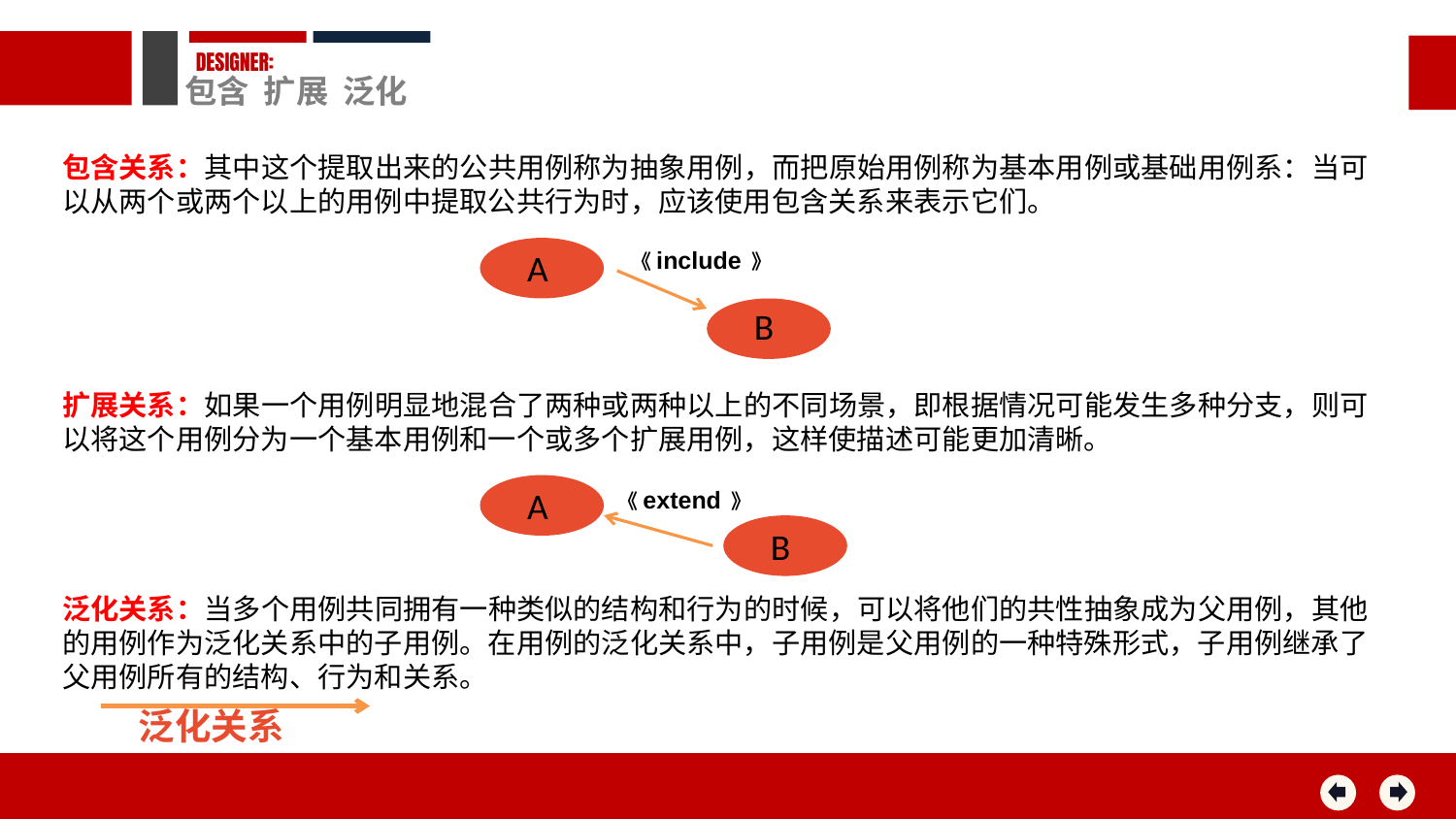

DESIGNER:
包含  扩展  泛化
包含关系：其中这个提取出来的公共用例称为抽象用例，而把原始用例称为基本用例或基础用例系：当可以从两个或两个以上的用例中提取公共行为时，应该使用包含关系来表示它们。

扩展关系：如果一个用例明显地混合了两种或两种以上的不同场景，即根据情况可能发生多种分支，则可以将这个用例分为一个基本用例和一个或多个扩展用例，这样使描述可能更加清晰。

泛化关系：当多个用例共同拥有一种类似的结构和行为的时候，可以将他们的共性抽象成为父用例，其他的用例作为泛化关系中的子用例。在用例的泛化关系中，子用例是父用例的一种特殊形式，子用例继承了父用例所有的结构、行为和关系。

A
《include 》
B

A
《extend 》

B
泛化关系